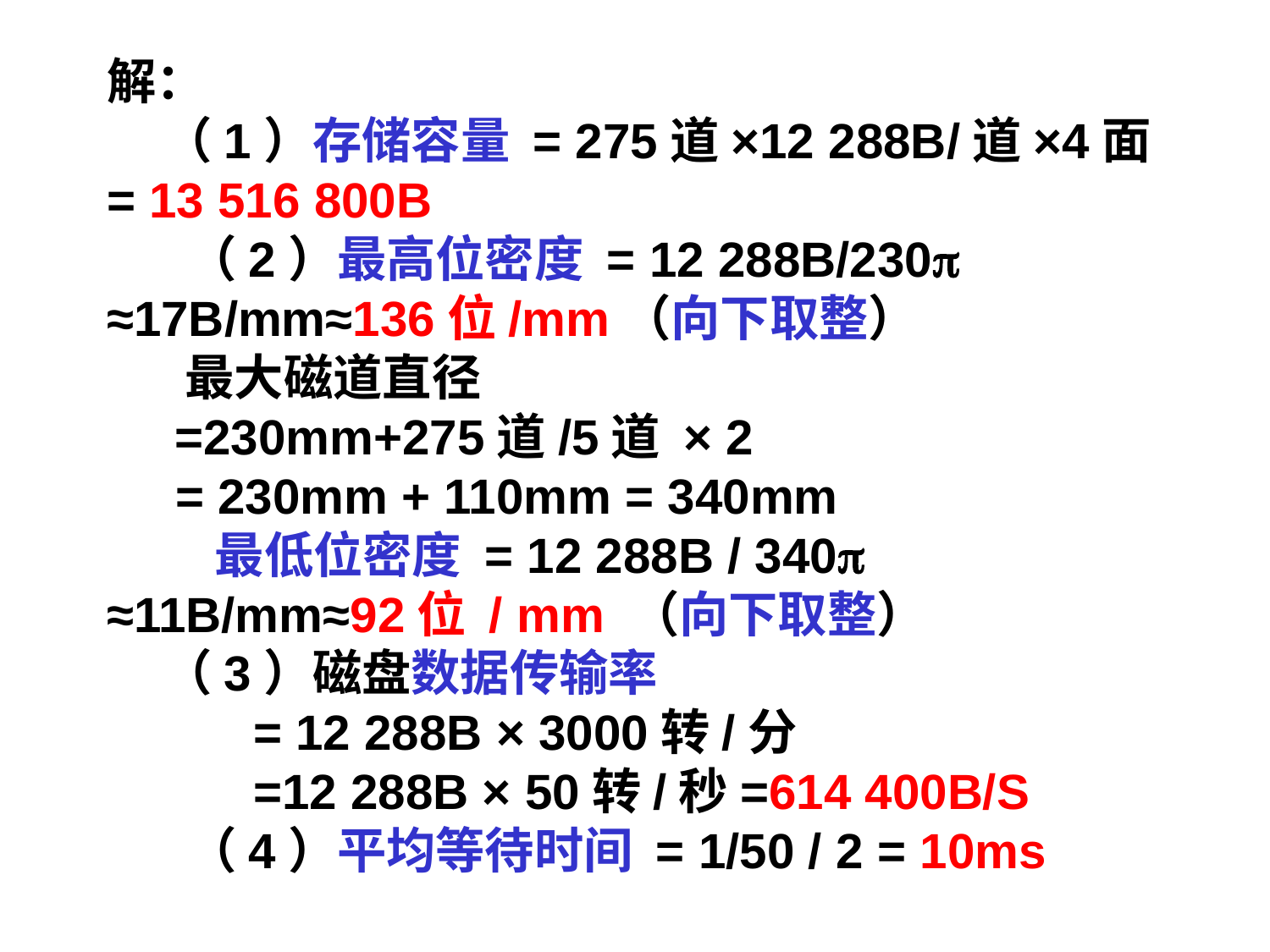

解：
     （1）存储容量 = 275道×12 288B/道×4面 = 13 516 800B
     （2）最高位密度 = 12 288B/230π
≈17B/mm≈136位/mm（向下取整）
       最大磁道直径
     =230mm+275道/5道 × 2
     = 230mm + 110mm = 340mm
       最低位密度 = 12 288B / 340π
≈11B/mm≈92位 / mm （向下取整）
     （3）磁盘数据传输率
            = 12 288B × 3000转/分
            =12 288B × 50转/秒=614 400B/S
     （4）平均等待时间 = 1/50 / 2 = 10ms